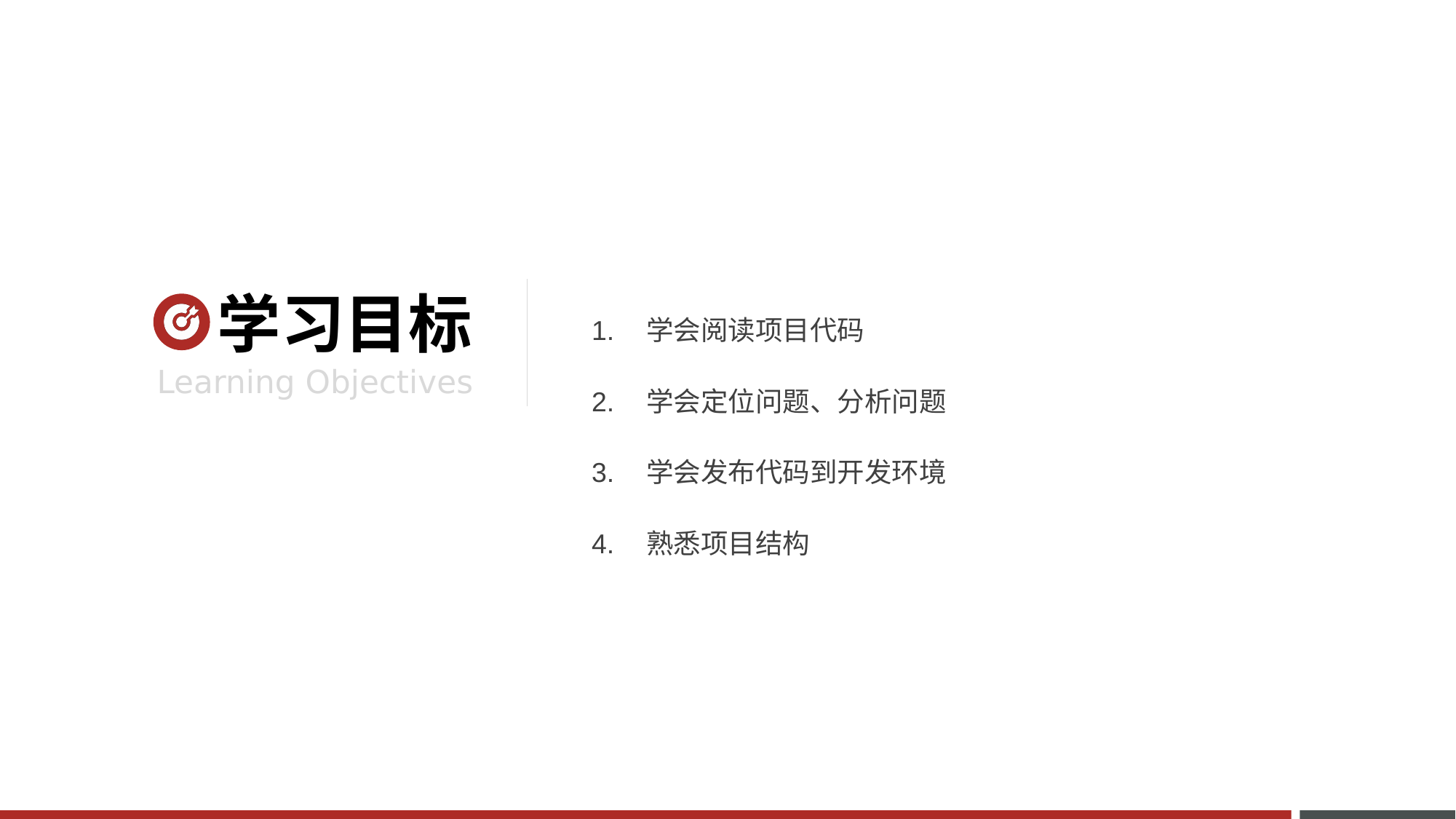

学会阅读项目代码
学会定位问题、分析问题
学会发布代码到开发环境
熟悉项目结构